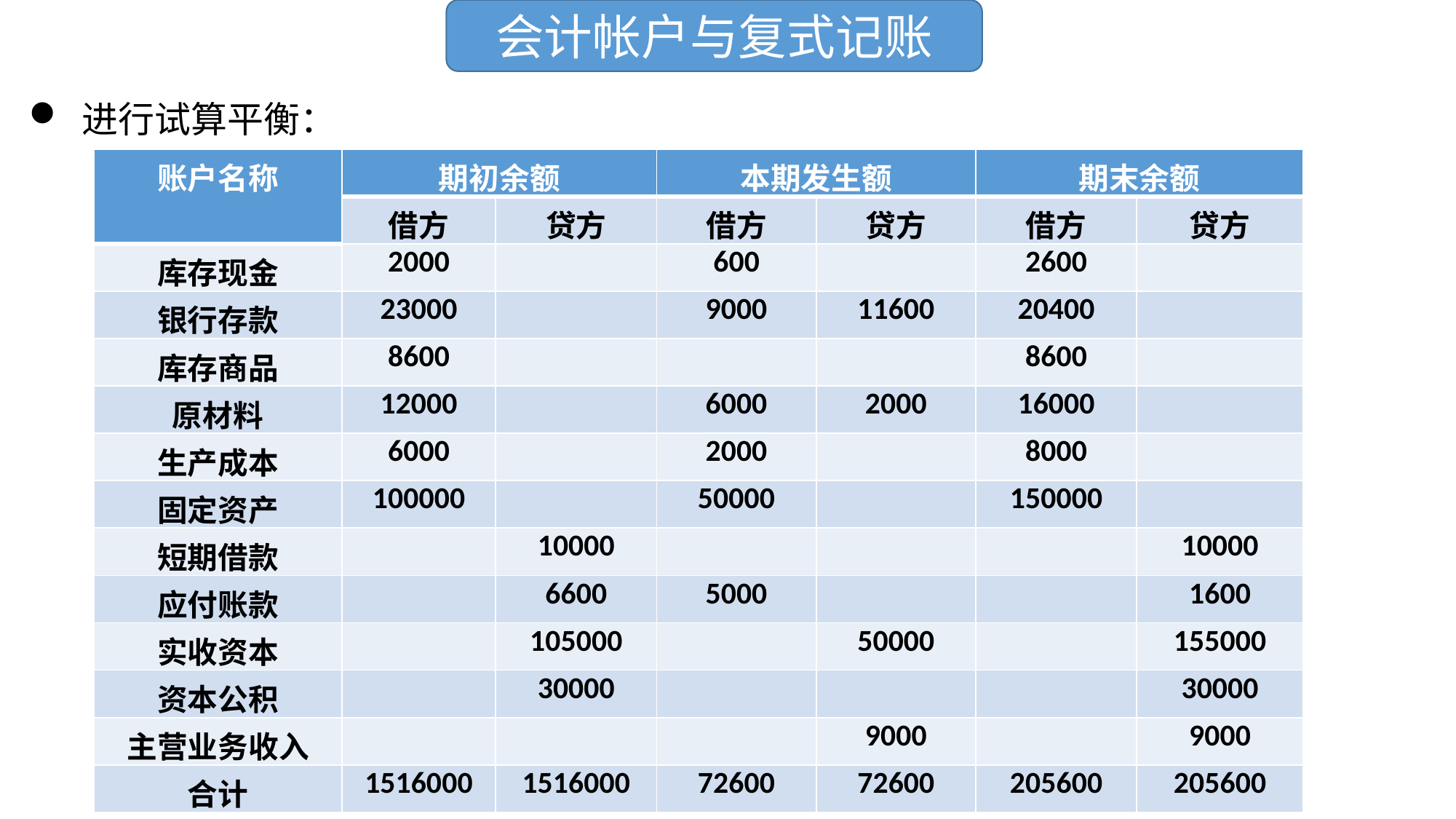

会计帐户与复式记账
 进行试算平衡：
| 账户名称 | 期初余额 |  | 本期发生额 |  | 期末余额 |  |
| --- | --- | --- | --- | --- | --- | --- |
|  | 借方 | 贷方 | 借方 | 贷方 | 借方 | 贷方 |
| 库存现金 | 2000 |  | 600 |  | 2600 |  |
| 银行存款 | 23000 |  | 9000 | 11600 | 20400 |  |
| 库存商品 | 8600 |  |  |  | 8600 |  |
| 原材料 | 12000 |  | 6000 | 2000 | 16000 |  |
| 生产成本 | 6000 |  | 2000 |  | 8000 |  |
| 固定资产 | 100000 |  | 50000 |  | 150000 |  |
| 短期借款 |  | 10000 |  |  |  | 10000 |
| 应付账款 |  | 6600 | 5000 |  |  | 1600 |
| 实收资本 |  | 105000 |  | 50000 |  | 155000 |
| 资本公积 |  | 30000 |  |  |  | 30000 |
| 主营业务收入 |  |  |  | 9000 |  | 9000 |
| 合计 | 1516000 | 1516000 | 72600 | 72600 | 205600 | 205600 |